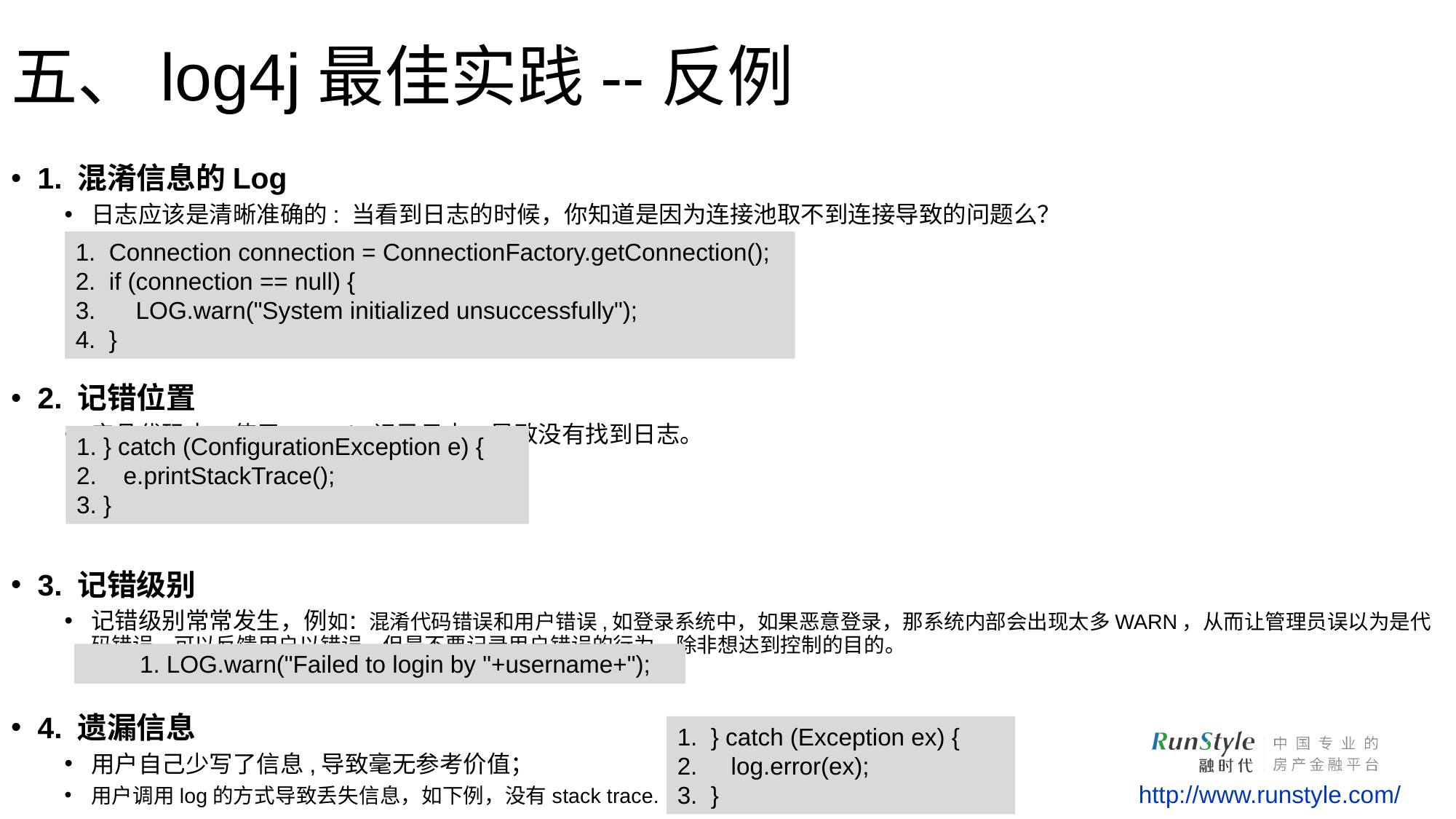

# 五、log4j最佳实践--反例
1. 混淆信息的Log
日志应该是清晰准确的: 当看到日志的时候，你知道是因为连接池取不到连接导致的问题么？

2. 记错位置
产品代码中，使用console记录日志，导致没有找到日志。

3. 记错级别
记错级别常常发生，例如：混淆代码错误和用户错误,如登录系统中，如果恶意登录，那系统内部会出现太多WARN，从而让管理员误以为是代码错误。可以反馈用户以错误，但是不要记录用户错误的行为，除非想达到控制的目的。

4. 遗漏信息
用户自己少写了信息,导致毫无参考价值；
用户调用log的方式导致丢失信息，如下例，没有stack trace.
1.  Connection connection = ConnectionFactory.getConnection();
2.  if (connection == null) {
3.      LOG.warn("System initialized unsuccessfully");
4.  }
1. } catch (ConfigurationException e) {
2.    e.printStackTrace();
3. }
1. LOG.warn("Failed to login by "+username+");
1.  } catch (Exception ex) {
2.     log.error(ex);
3.  }